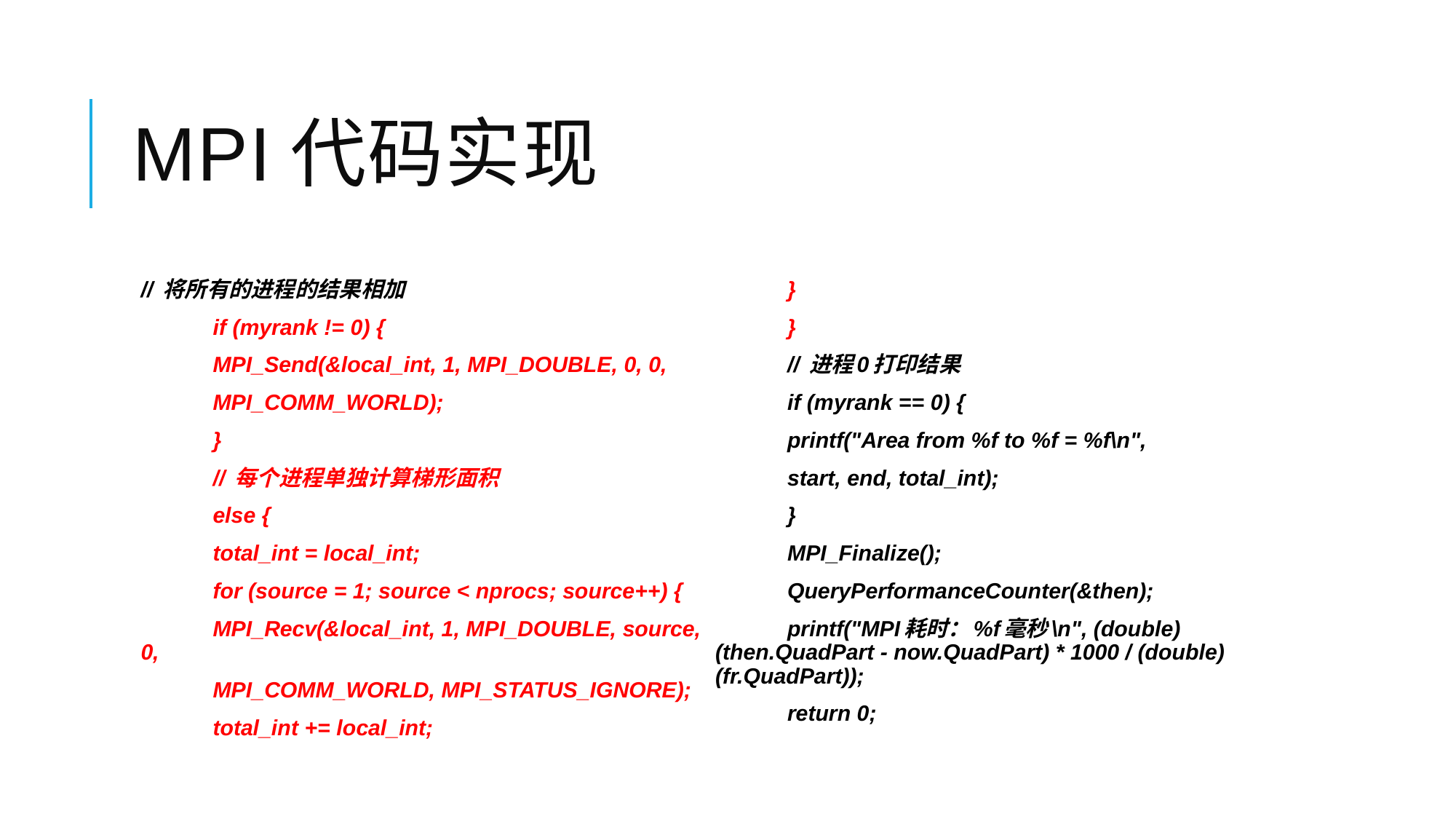

# MPI代码实现
// 将所有的进程的结果相加
	if (myrank != 0) {
		MPI_Send(&local_int, 1, MPI_DOUBLE, 0, 0,
			MPI_COMM_WORLD);
	}
	// 每个进程单独计算梯形面积
	else {
		total_int = local_int;
		for (source = 1; source < nprocs; source++) {
			MPI_Recv(&local_int, 1, MPI_DOUBLE, source, 0,
				MPI_COMM_WORLD, MPI_STATUS_IGNORE);
			total_int += local_int;
		}
	}
	// 进程0打印结果
	if (myrank == 0) {
		printf("Area from %f to %f = %f\n",
			start, end, total_int);
	}
	MPI_Finalize();
	QueryPerformanceCounter(&then);
	printf("MPI耗时：%f毫秒\n", (double)(then.QuadPart - now.QuadPart) * 1000 / (double)(fr.QuadPart));
	return 0;